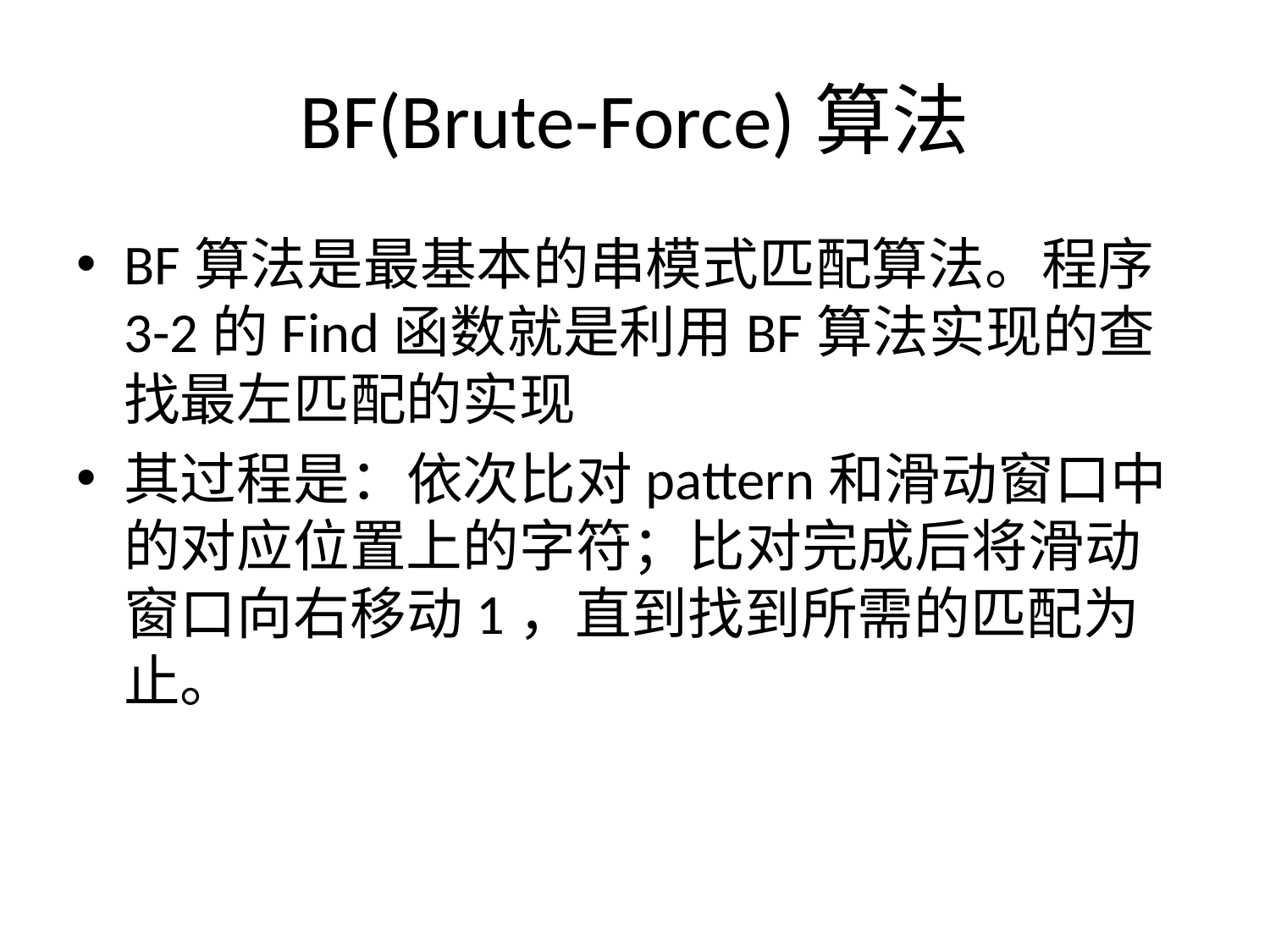

# BF(Brute-Force)算法
BF算法是最基本的串模式匹配算法。程序3-2的Find函数就是利用BF算法实现的查找最左匹配的实现
其过程是：依次比对pattern和滑动窗口中的对应位置上的字符；比对完成后将滑动窗口向右移动1，直到找到所需的匹配为止。